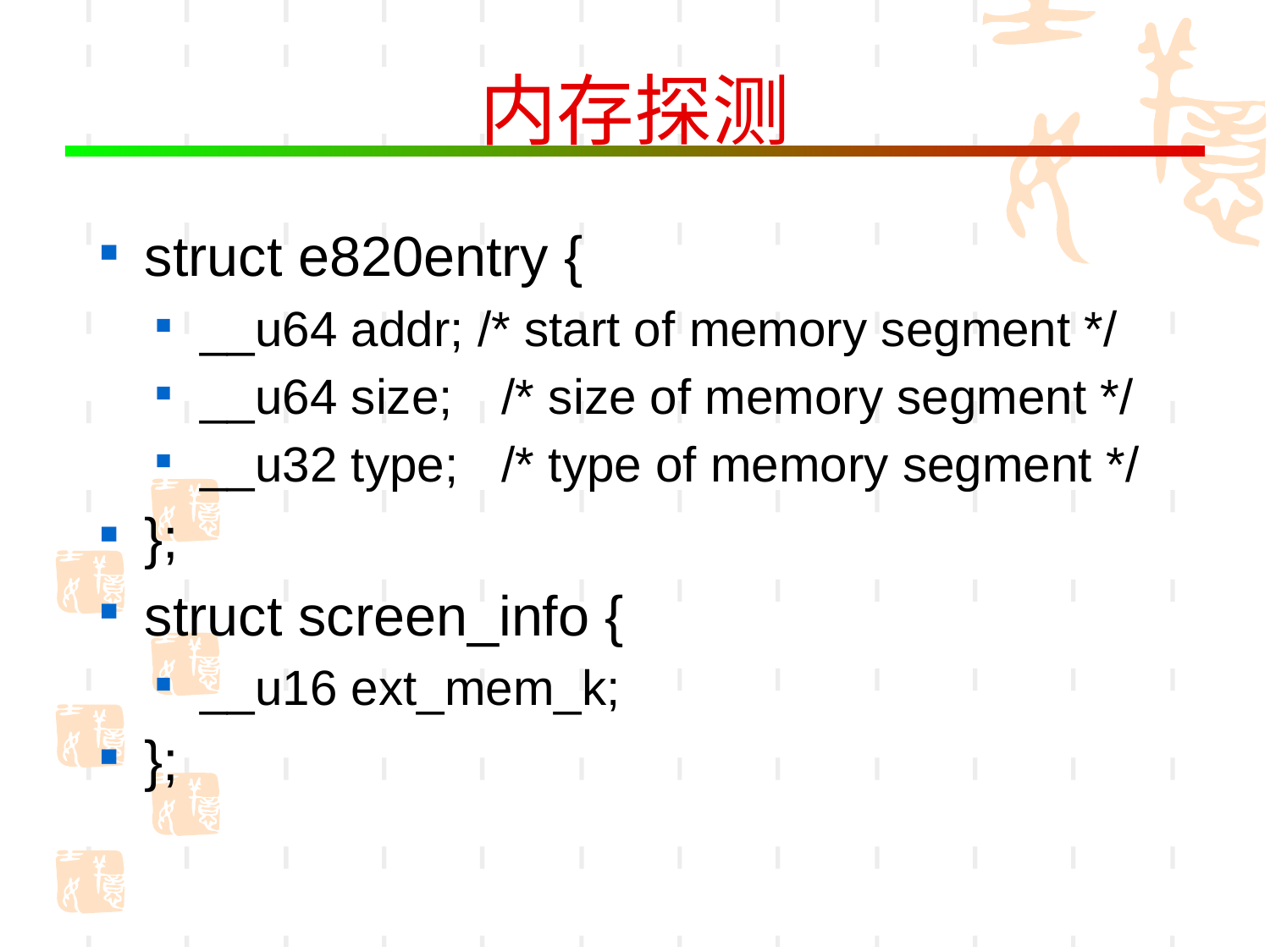

# 内存探测
struct e820entry {
__u64 addr; /* start of memory segment */
__u64 size;	/* size of memory segment */
__u32 type;	/* type of memory segment */
};
struct screen_info {
__u16 ext_mem_k;
};